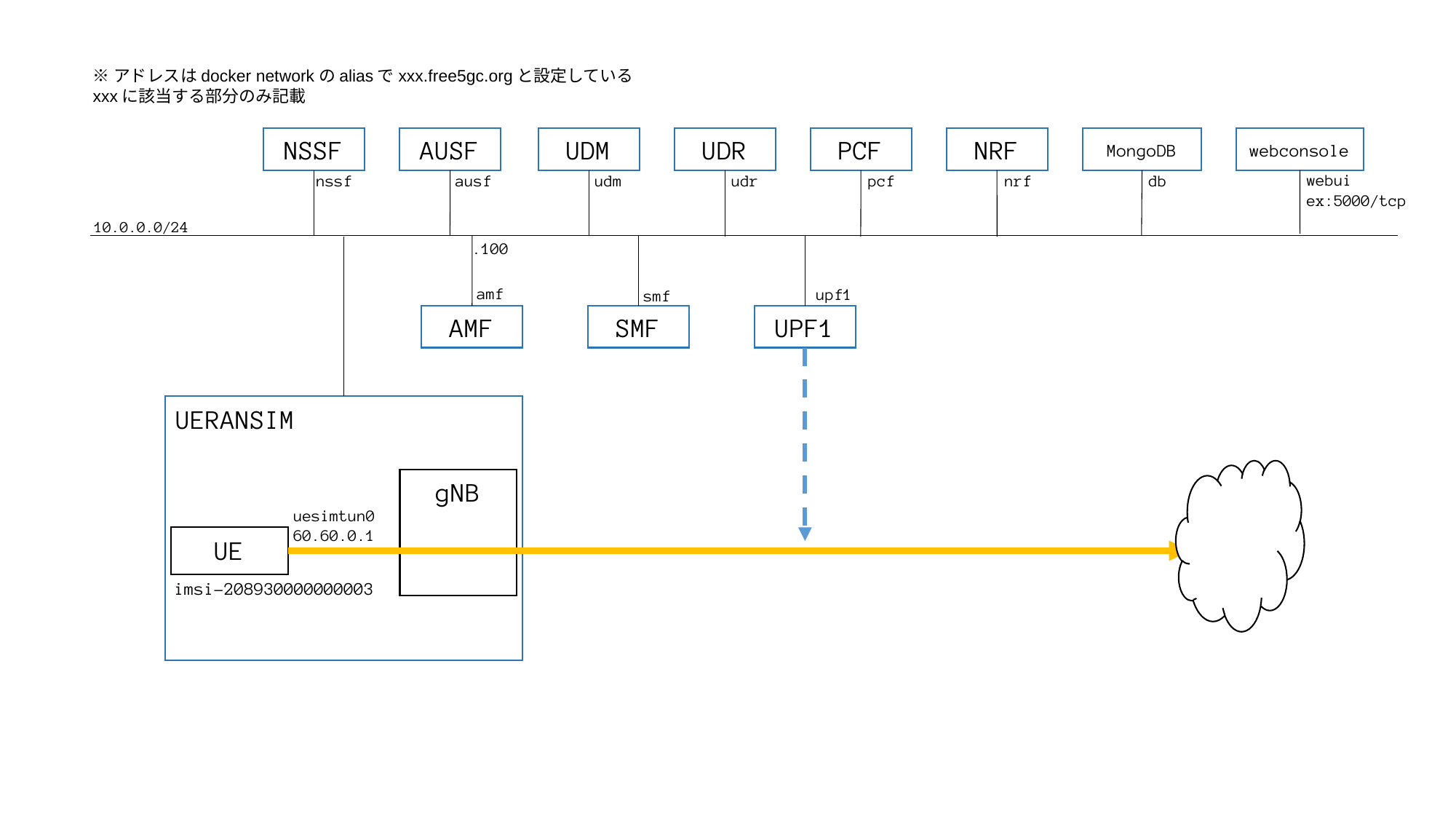

※アドレスはdocker networkのaliasでxxx.free5gc.orgと設定している
xxxに該当する部分のみ記載
NSSF
AUSF
UDM
UDR
PCF
NRF
MongoDB
webconsole
webui
ex:5000/tcp
db
ausf
udm
udr
pcf
nrf
nssf
10.0.0.0/24
.100
amf
upf1
smf
AMF
SMF
UPF1
UERANSIM
DN
gNB
uesimtun0
60.60.0.1
UE
imsi-208930000000003